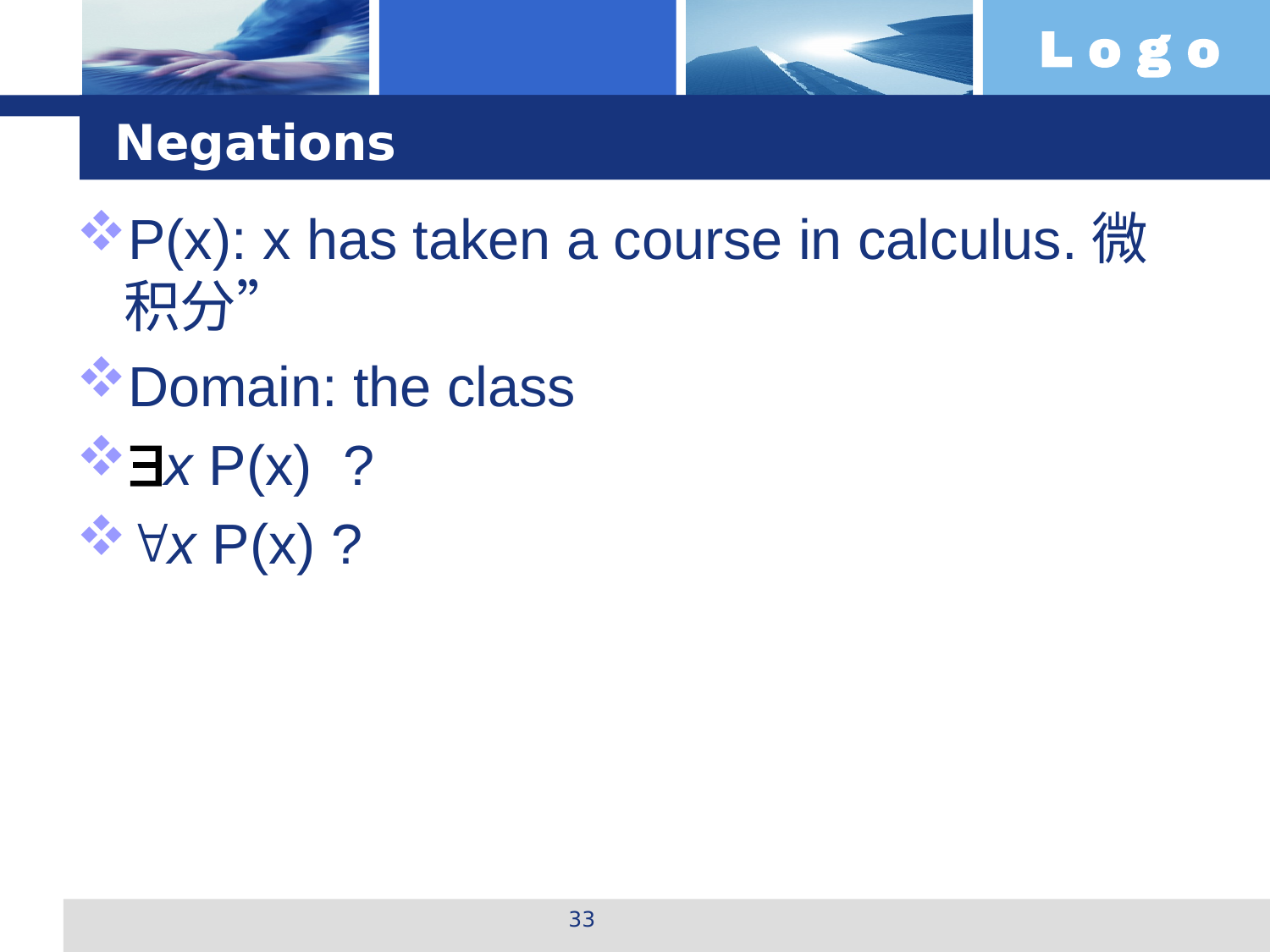

# Negations
P(x): x has taken a course in calculus.微积分”
Domain: the class
∃x P(x)  ?
∀x P(x) ?
33